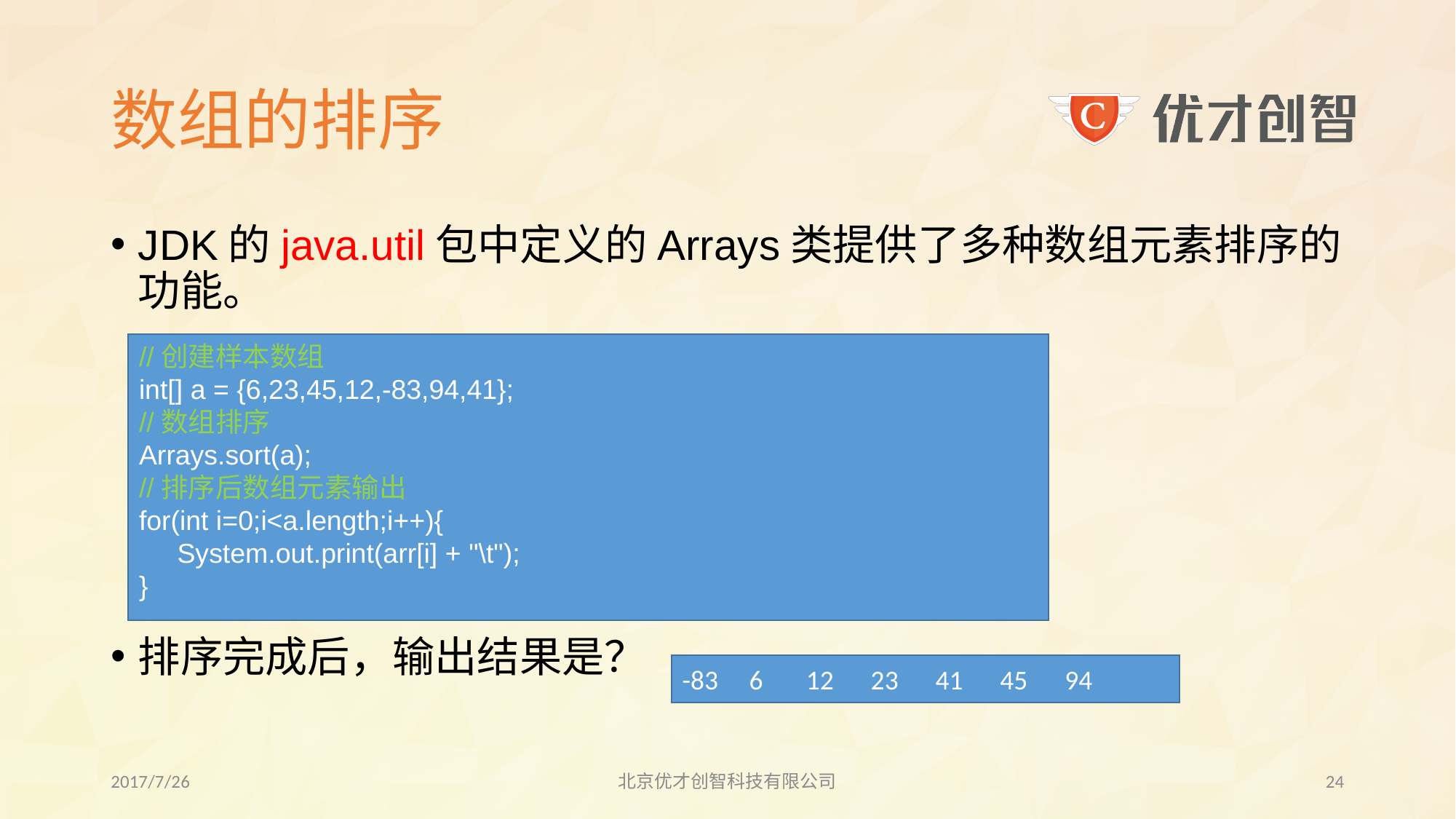

# 数组的排序
JDK的java.util包中定义的Arrays类提供了多种数组元素排序的功能。

排序完成后，输出结果是？
//创建样本数组
int[] a = {6,23,45,12,-83,94,41};
//数组排序
Arrays.sort(a);
//排序后数组元素输出
for(int i=0;i<a.length;i++){
     System.out.print(arr[i] + "\t");
}
-83     6       12      23      41      45      94
2017/7/26
北京优才创智科技有限公司
24